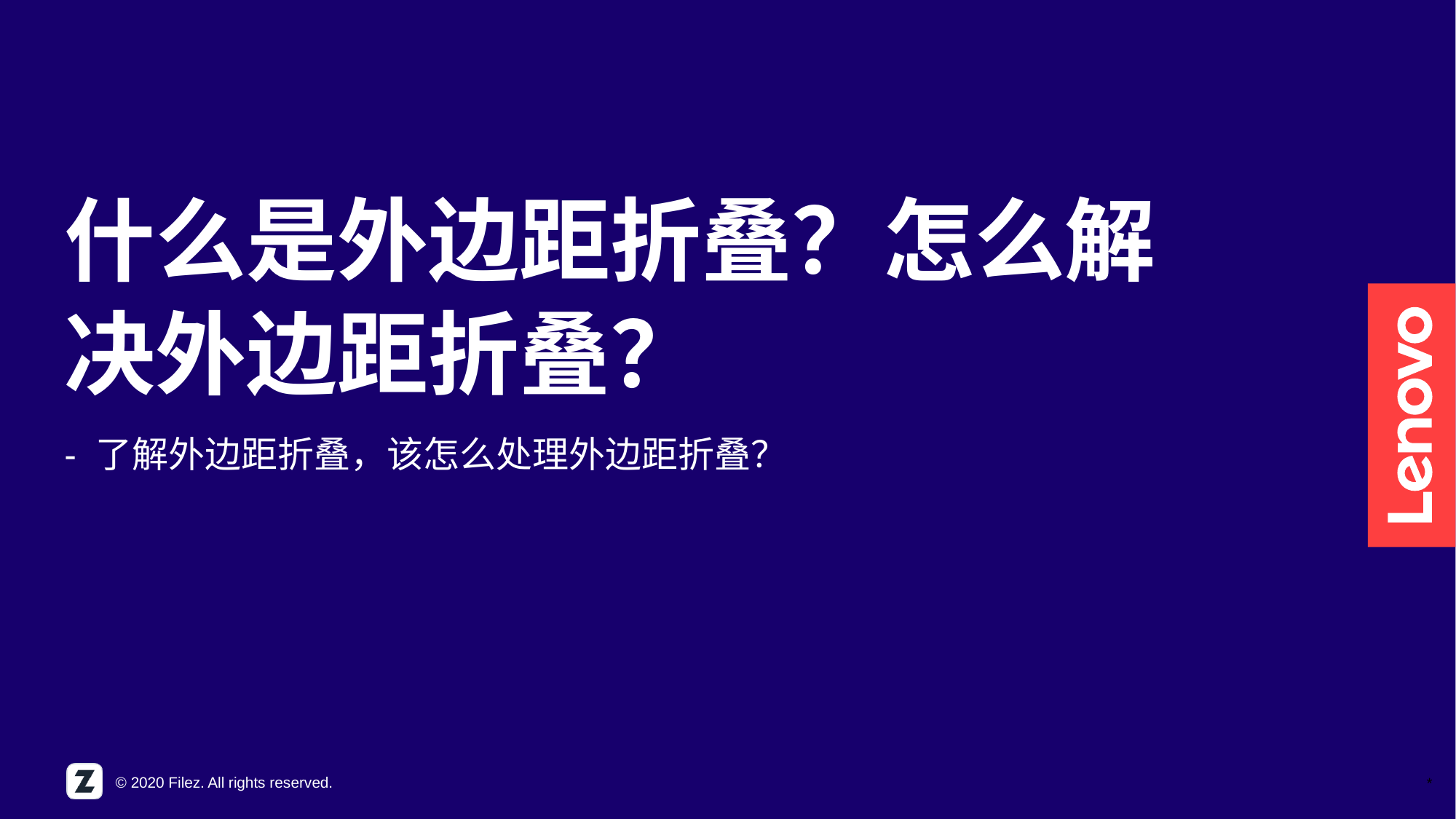

什么是外边距折叠？怎么解决外边距折叠？
- 了解外边距折叠，该怎么处理外边距折叠？
*